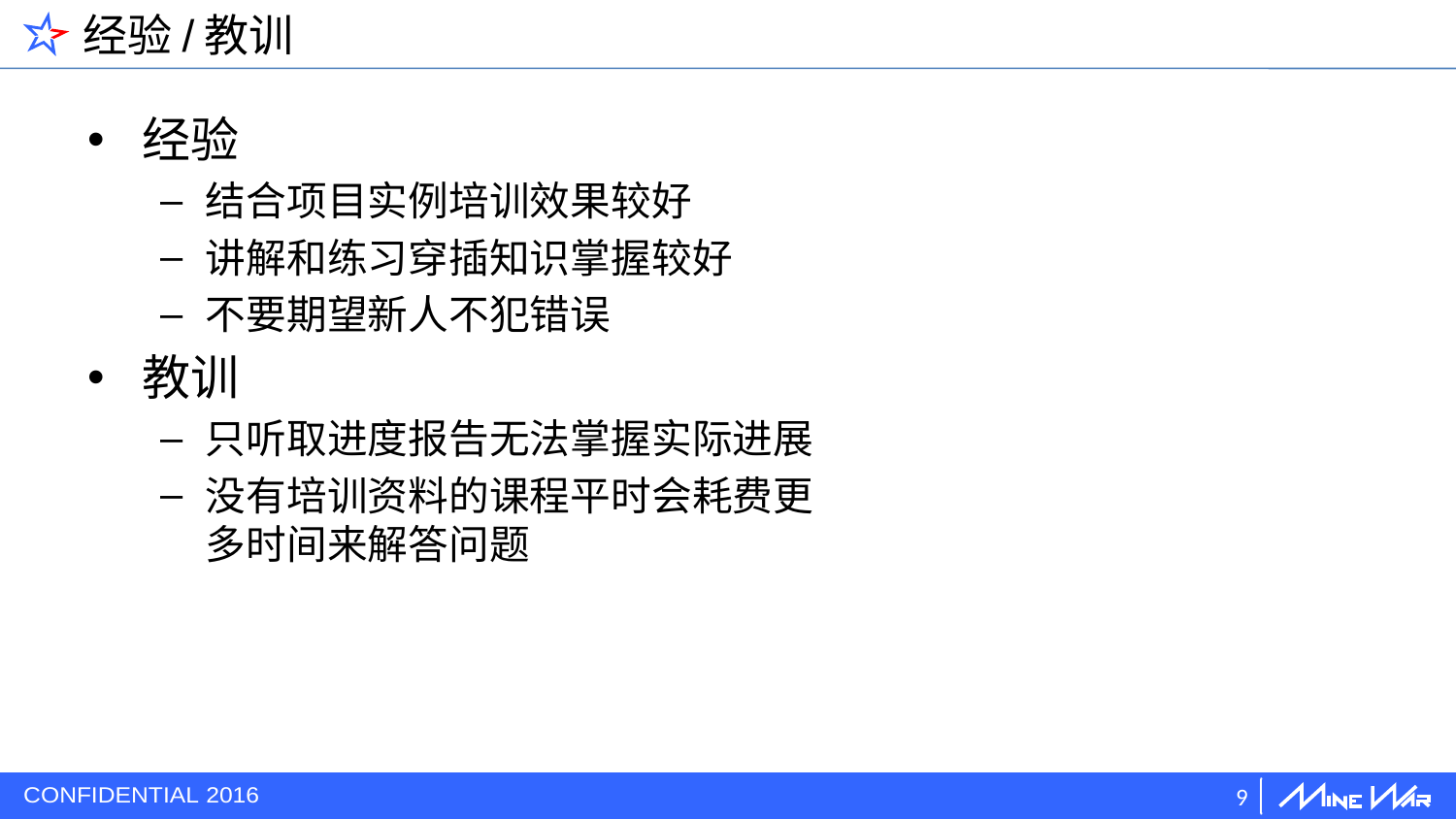

# 经验/教训
经验
结合项目实例培训效果较好
讲解和练习穿插知识掌握较好
不要期望新人不犯错误
教训
只听取进度报告无法掌握实际进展
没有培训资料的课程平时会耗费更多时间来解答问题
9